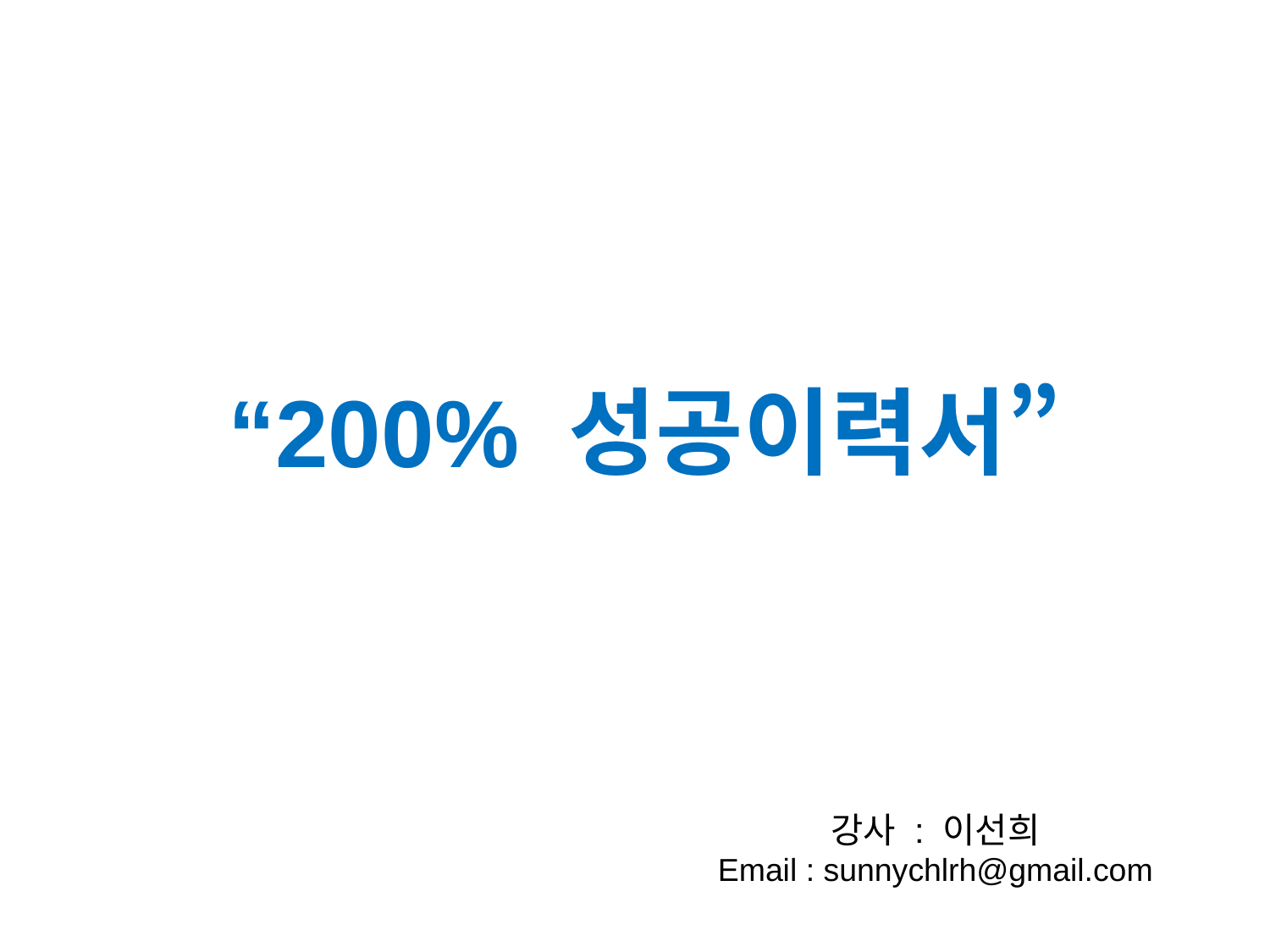

“200% 성공이력서”
# 강사 : 이선희 Email : sunnychlrh@gmail.com